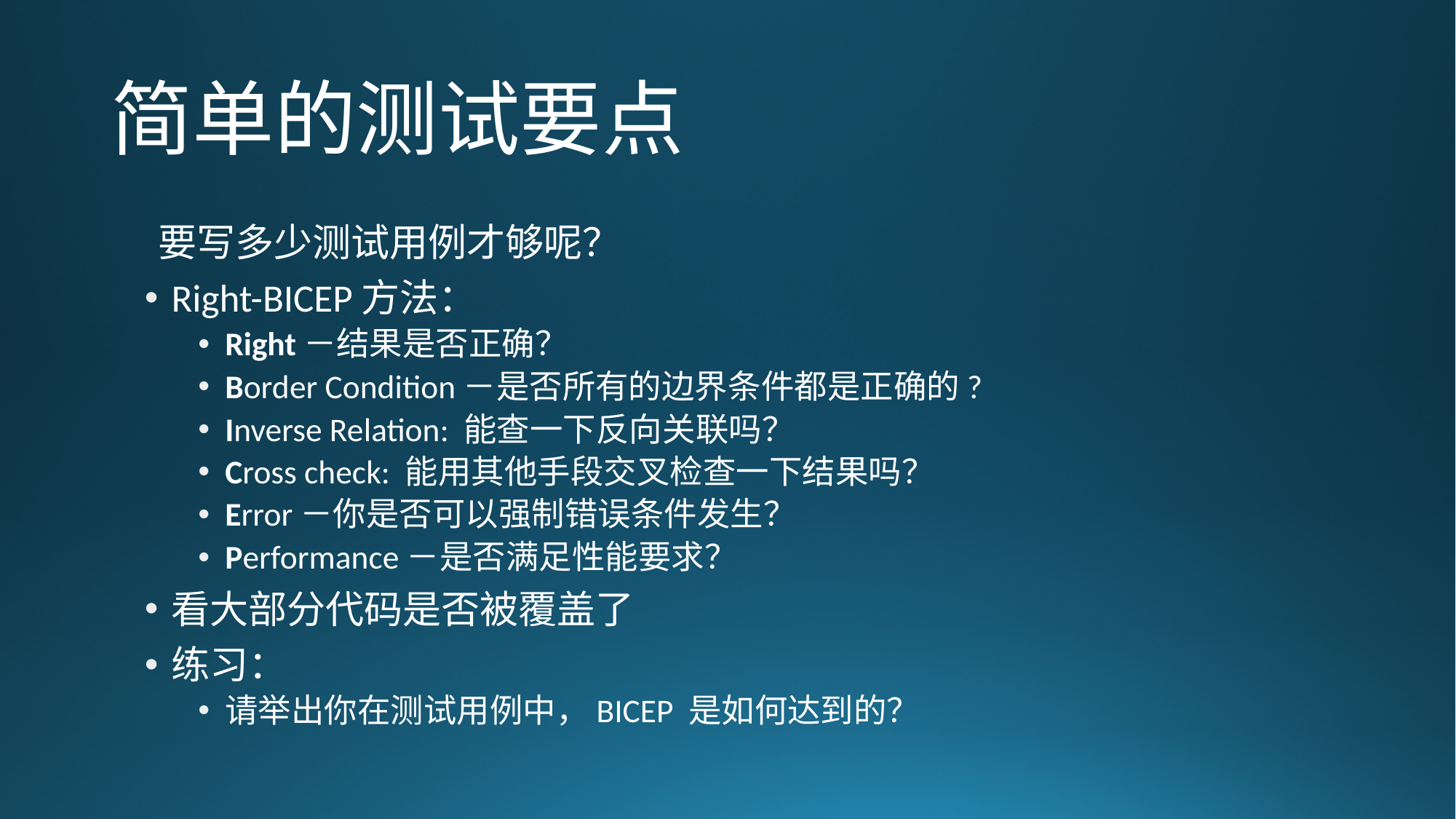

# 简单的测试要点
要写多少测试用例才够呢？
Right-BICEP方法：
Right－结果是否正确？
Border Condition－是否所有的边界条件都是正确的?
Inverse Relation: 能查一下反向关联吗？
Cross check: 能用其他手段交叉检查一下结果吗？
Error－你是否可以强制错误条件发生？
Performance－是否满足性能要求？
看大部分代码是否被覆盖了
练习：
请举出你在测试用例中，BICEP 是如何达到的？